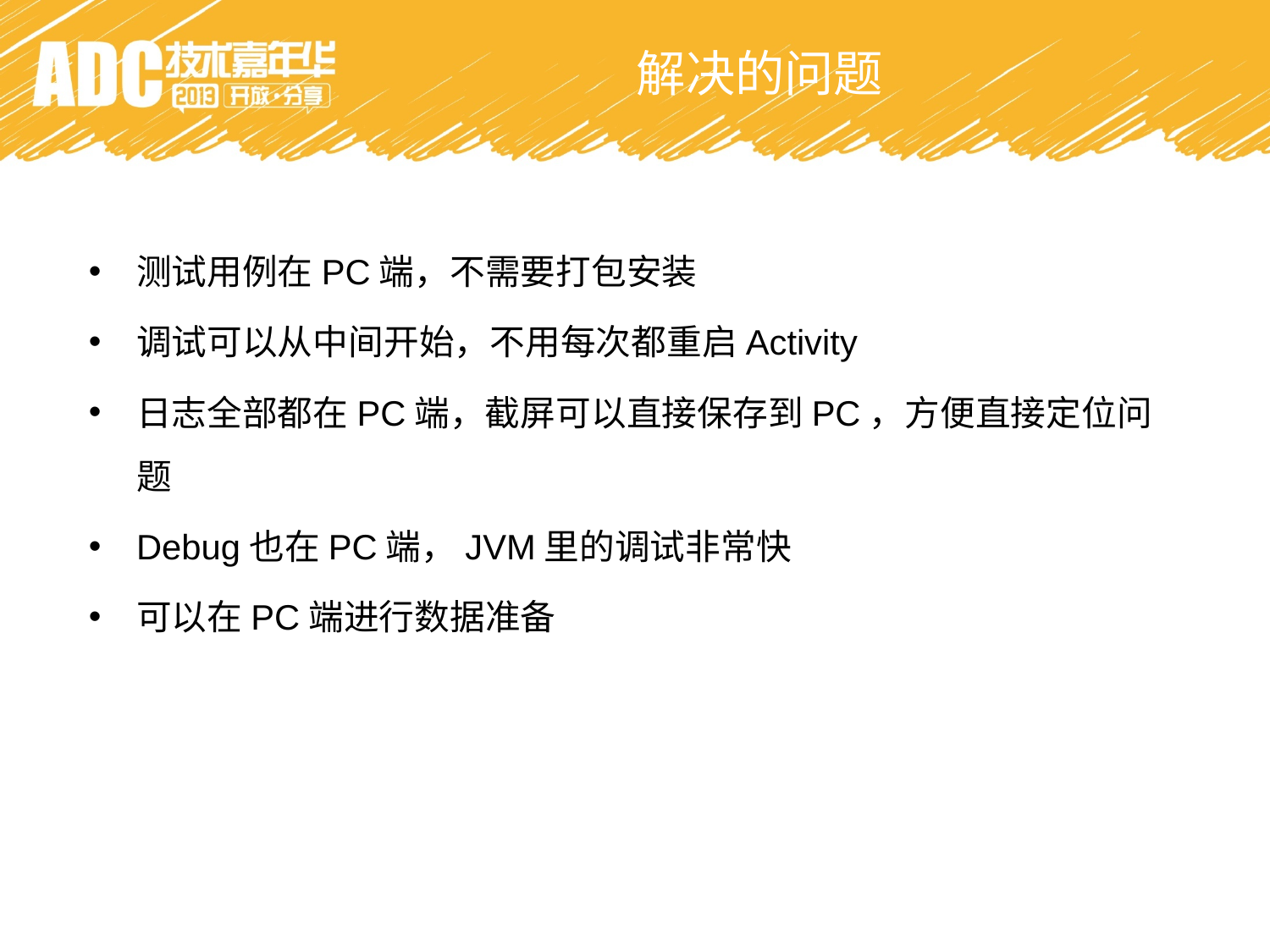

解决的问题
测试用例在PC端，不需要打包安装
调试可以从中间开始，不用每次都重启Activity
日志全部都在PC端，截屏可以直接保存到PC，方便直接定位问题
Debug也在PC端，JVM里的调试非常快
可以在PC端进行数据准备